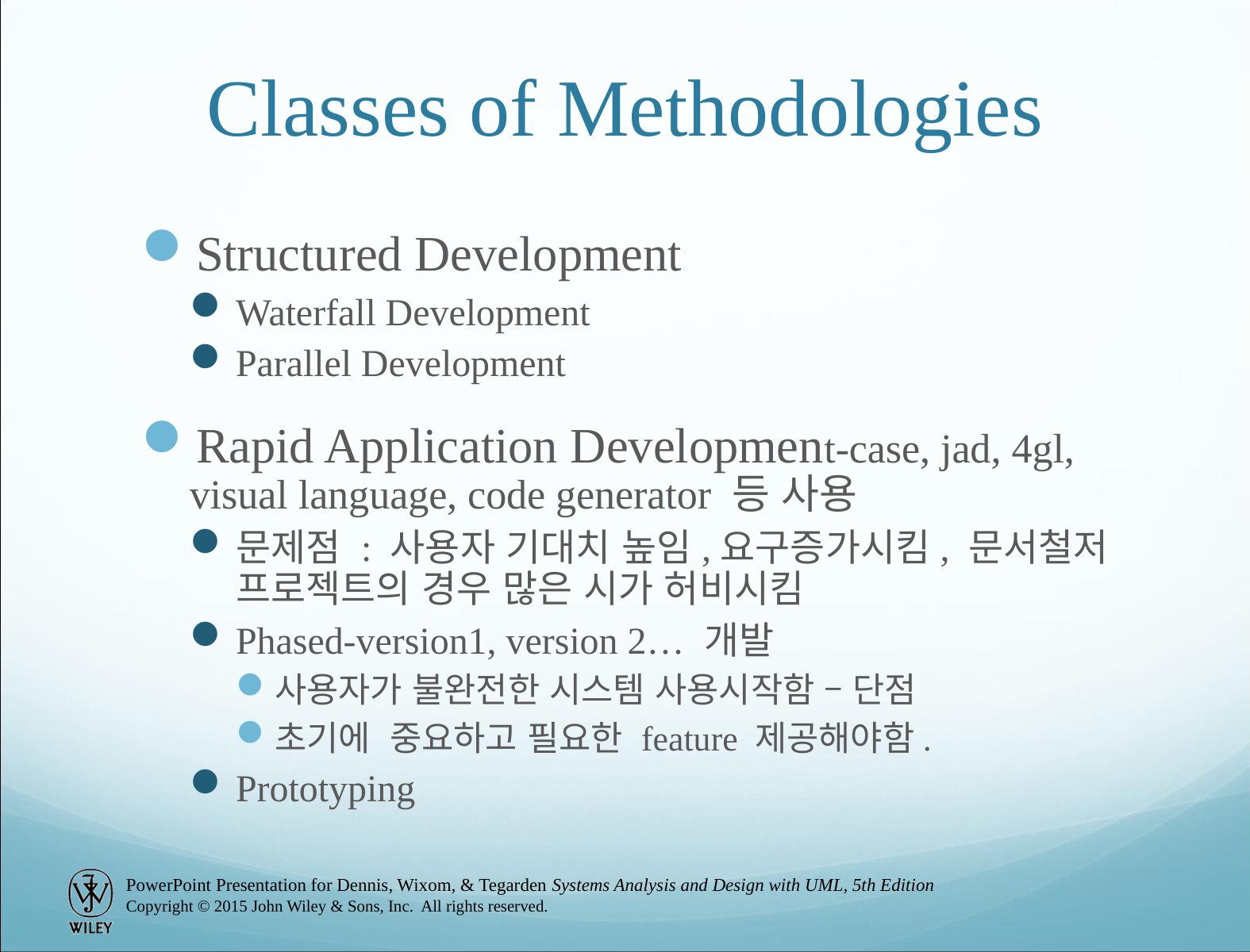

# Classes of Methodologies
Structured Development
Waterfall Development
Parallel Development
Rapid Application Development-case, jad, 4gl, visual language, code generator 등 사용
문제점 : 사용자 기대치 높임,요구증가시킴, 문서철저 프로젝트의 경우 많은 시가 허비시킴
Phased-version1, version 2… 개발
사용자가 불완전한 시스템 사용시작함 – 단점
초기에  중요하고 필요한 feature 제공해야함.
Prototyping